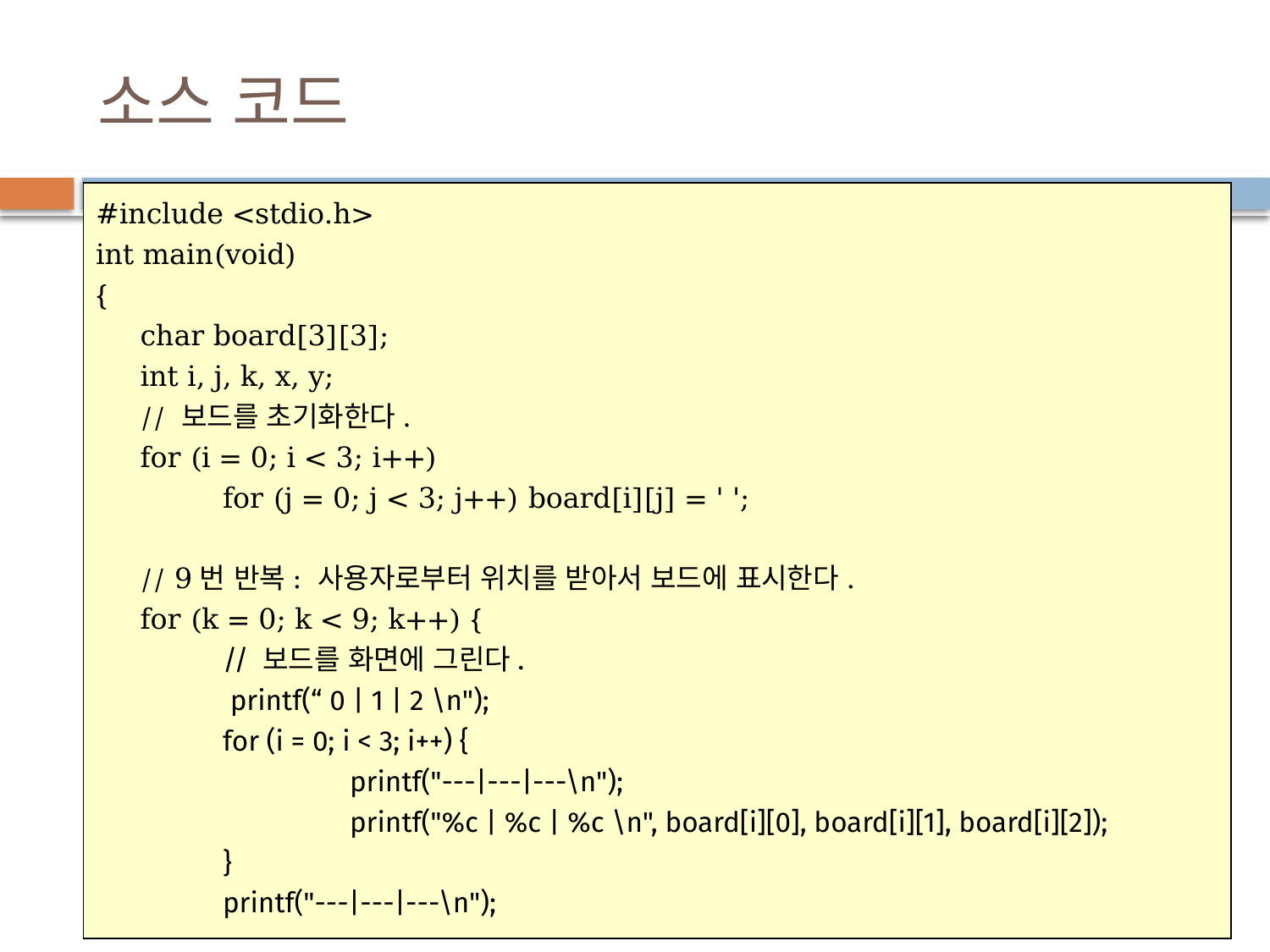

# 소스 코드
#include <stdio.h>
int main(void)
{
     char board[3][3];
     int i, j, k, x, y;
     // 보드를 초기화한다.
     for (i = 0; i < 3; i++)
	for (j = 0; j < 3; j++) board[i][j] = ' ';

     // 9번 반복: 사용자로부터 위치를 받아서 보드에 표시한다.
     for (k = 0; k < 9; k++) {
	// 보드를 화면에 그린다.
	 printf(“ 0 | 1 | 2 \n");
	for (i = 0; i < 3; i++) {
		printf("---|---|---\n");
		printf("%c | %c | %c \n", board[i][0], board[i][1], board[i][2]);
	}
	printf("---|---|---\n");
60